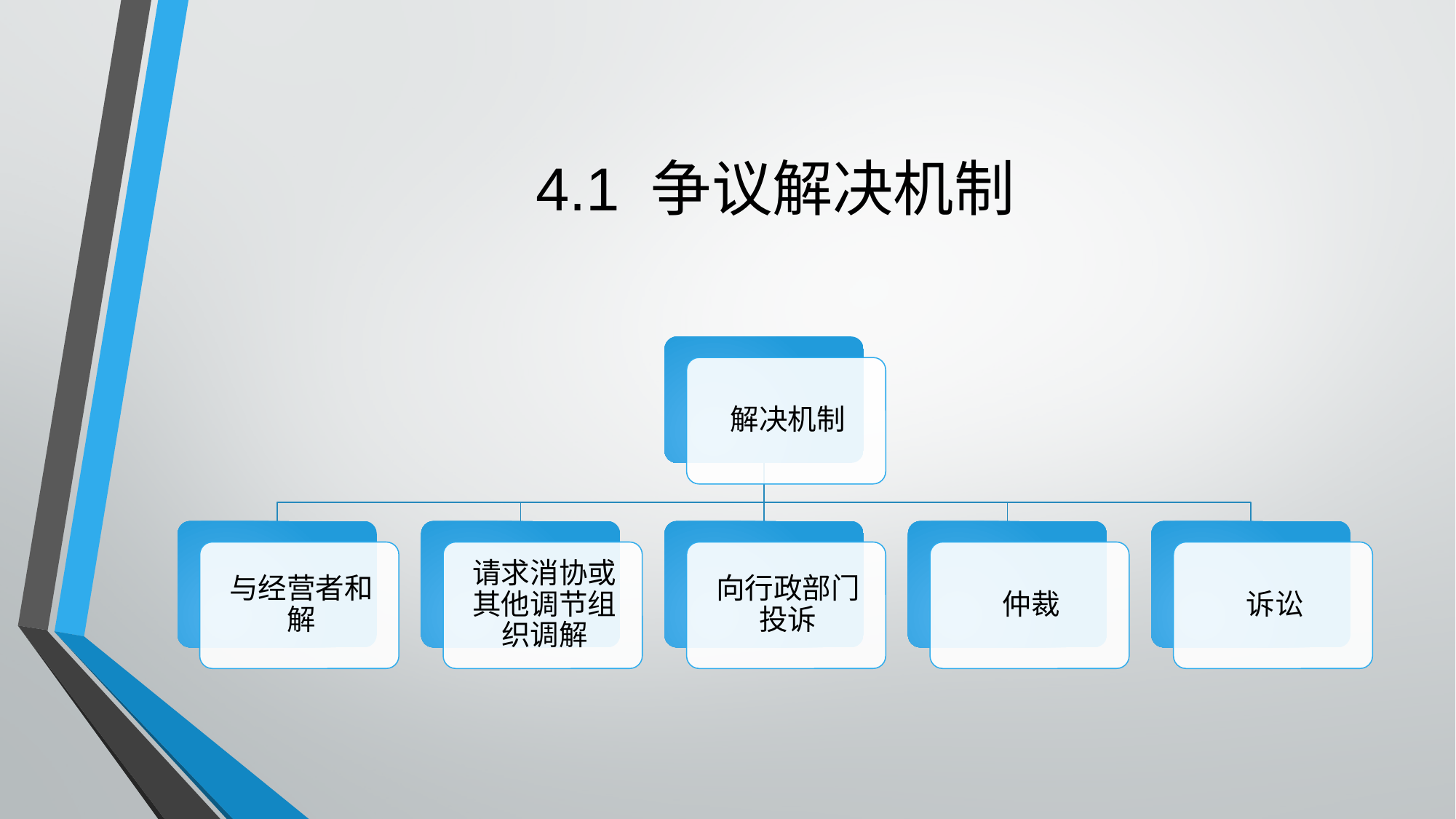

# 4.1 争议解决机制
解决机制
与经营者和解
请求消协或其他调节组织调解
向行政部门投诉
仲裁
诉讼